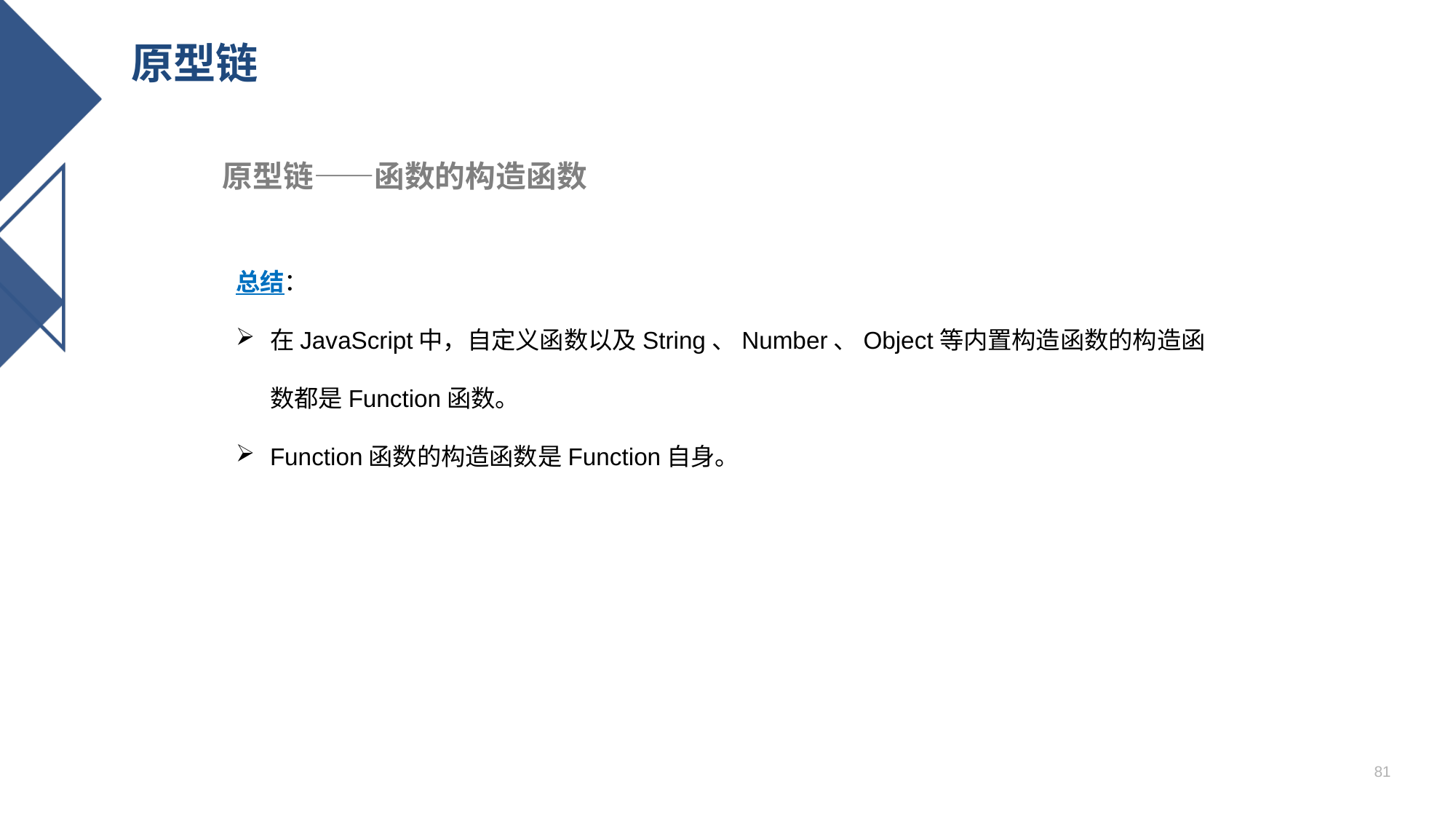

# 原型链
原型链——函数的构造函数
总结：
在JavaScript中，自定义函数以及String、Number、Object等内置构造函数的构造函数都是Function函数。
Function函数的构造函数是Function自身。
81